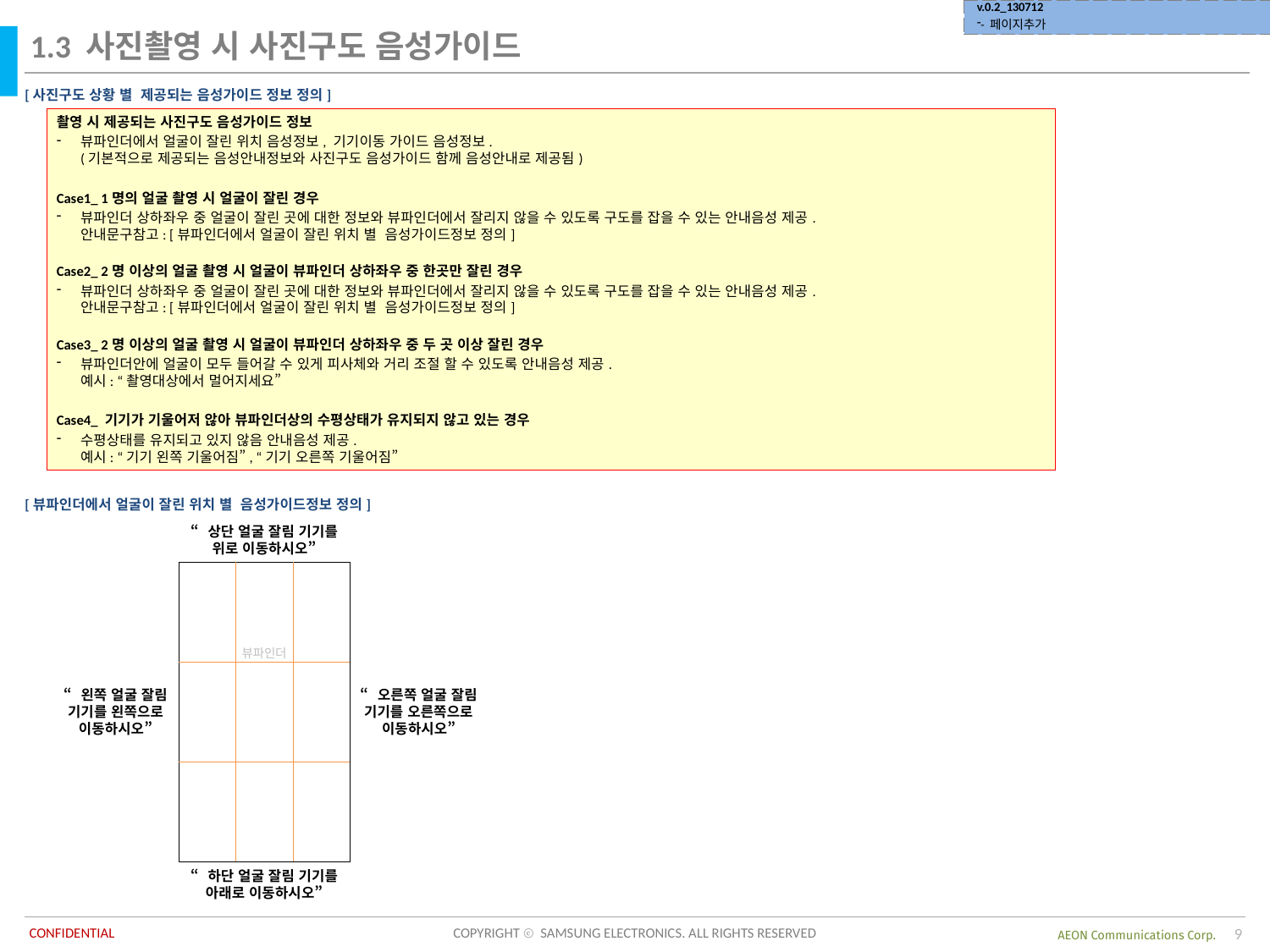

| v.0.2\_130712 - 페이지추가 |
| --- |
1.3 사진촬영 시 사진구도 음성가이드
[사진구도 상황 별  제공되는 음성가이드 정보 정의]
촬영 시 제공되는 사진구도 음성가이드 정보
뷰파인더에서 얼굴이 잘린 위치 음성정보, 기기이동 가이드 음성정보.
(기본적으로 제공되는 음성안내정보와 사진구도 음성가이드 함께 음성안내로 제공됨)

Case1_ 1명의 얼굴 촬영 시 얼굴이 잘린 경우
뷰파인더 상하좌우 중 얼굴이 잘린 곳에 대한 정보와 뷰파인더에서 잘리지 않을 수 있도록 구도를 잡을 수 있는 안내음성 제공.
안내문구참고: [뷰파인더에서 얼굴이 잘린 위치 별  음성가이드정보 정의]
Case2_ 2명 이상의 얼굴 촬영 시 얼굴이 뷰파인더 상하좌우 중 한곳만 잘린 경우
뷰파인더 상하좌우 중 얼굴이 잘린 곳에 대한 정보와 뷰파인더에서 잘리지 않을 수 있도록 구도를 잡을 수 있는 안내음성 제공.
안내문구참고: [뷰파인더에서 얼굴이 잘린 위치 별  음성가이드정보 정의]
Case3_ 2명 이상의 얼굴 촬영 시 얼굴이 뷰파인더 상하좌우 중 두 곳 이상 잘린 경우
뷰파인더안에 얼굴이 모두 들어갈 수 있게 피사체와 거리 조절 할 수 있도록 안내음성 제공.
예시: “촬영대상에서 멀어지세요”

Case4_ 기기가 기울어저 않아 뷰파인더상의 수평상태가 유지되지 않고 있는 경우
수평상태를 유지되고 있지 않음 안내음성 제공.
예시: “기기 왼쪽 기울어짐”, “기기 오른쪽 기울어짐”
[뷰파인더에서 얼굴이 잘린 위치 별  음성가이드정보 정의]
“상단 얼굴 잘림 기기를 위로 이동하시오”
뷰파인더

“왼쪽 얼굴 잘림 기기를 왼쪽으로 이동하시오”
“오른쪽 얼굴 잘림 기기를 오른쪽으로 이동하시오”
“하단 얼굴 잘림 기기를 아래로 이동하시오”
9